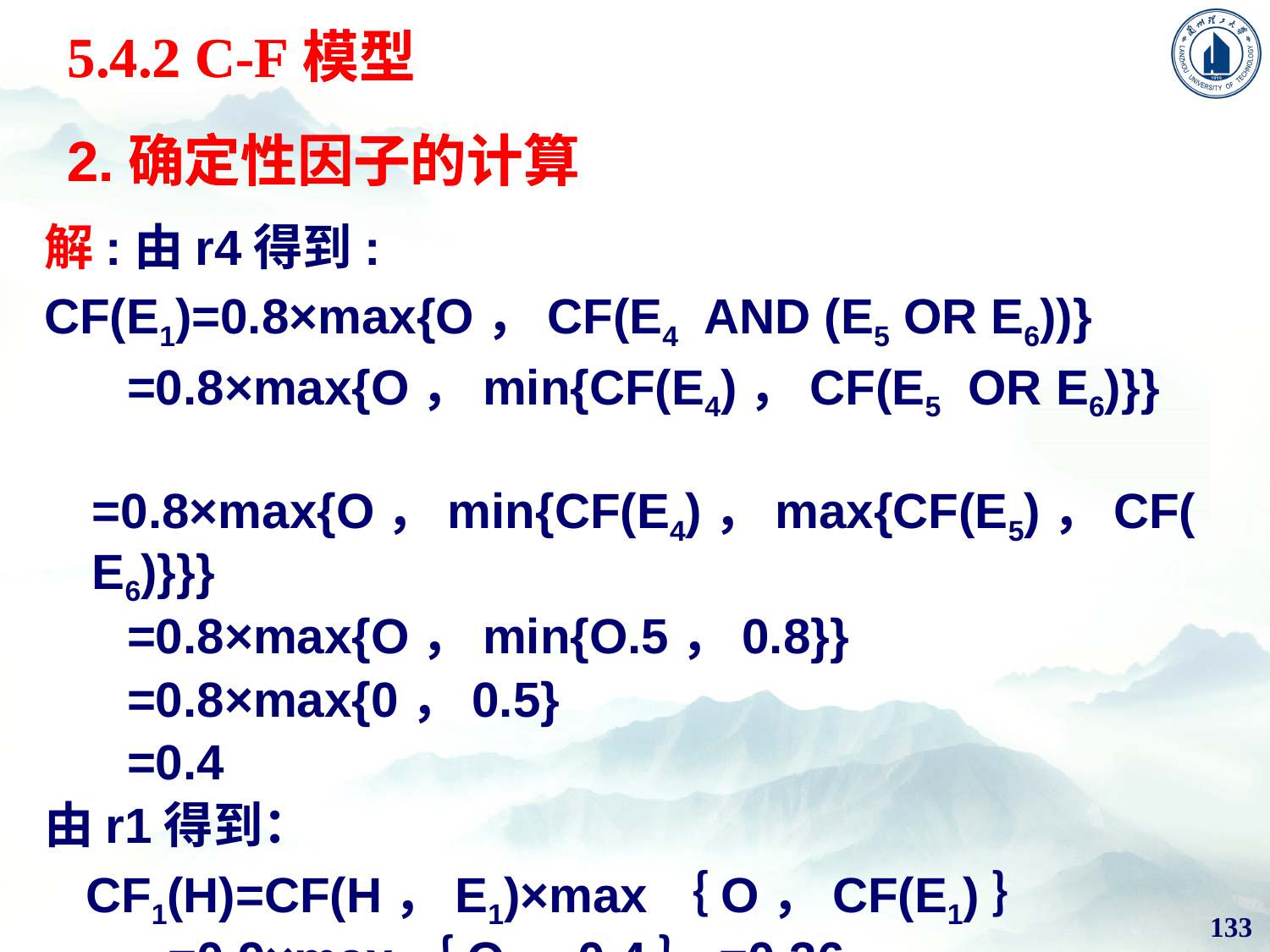

5.4.2 C-F模型
5.4.2 C-F模型
2.确定性因子的计算
2.确定性因子的计算
解:由r4得到:
CF(E1)=0.8×max{O，CF(E4  AND (E5 OR E6))}
      =0.8×max{O，min{CF(E4)，CF(E5  OR E6)}}
      =0.8×max{O，min{CF(E4)，max{CF(E5)，CF(E6)}}}
      =0.8×max{O，min{O.5，0.8}}
      =0.8×max{0，0.5}
      =0.4
由r1得到：
   CF1(H)=CF(H，E1)×max｛O，CF(E1)｝
         =0.9×max｛O，0.4｝=0.36
133